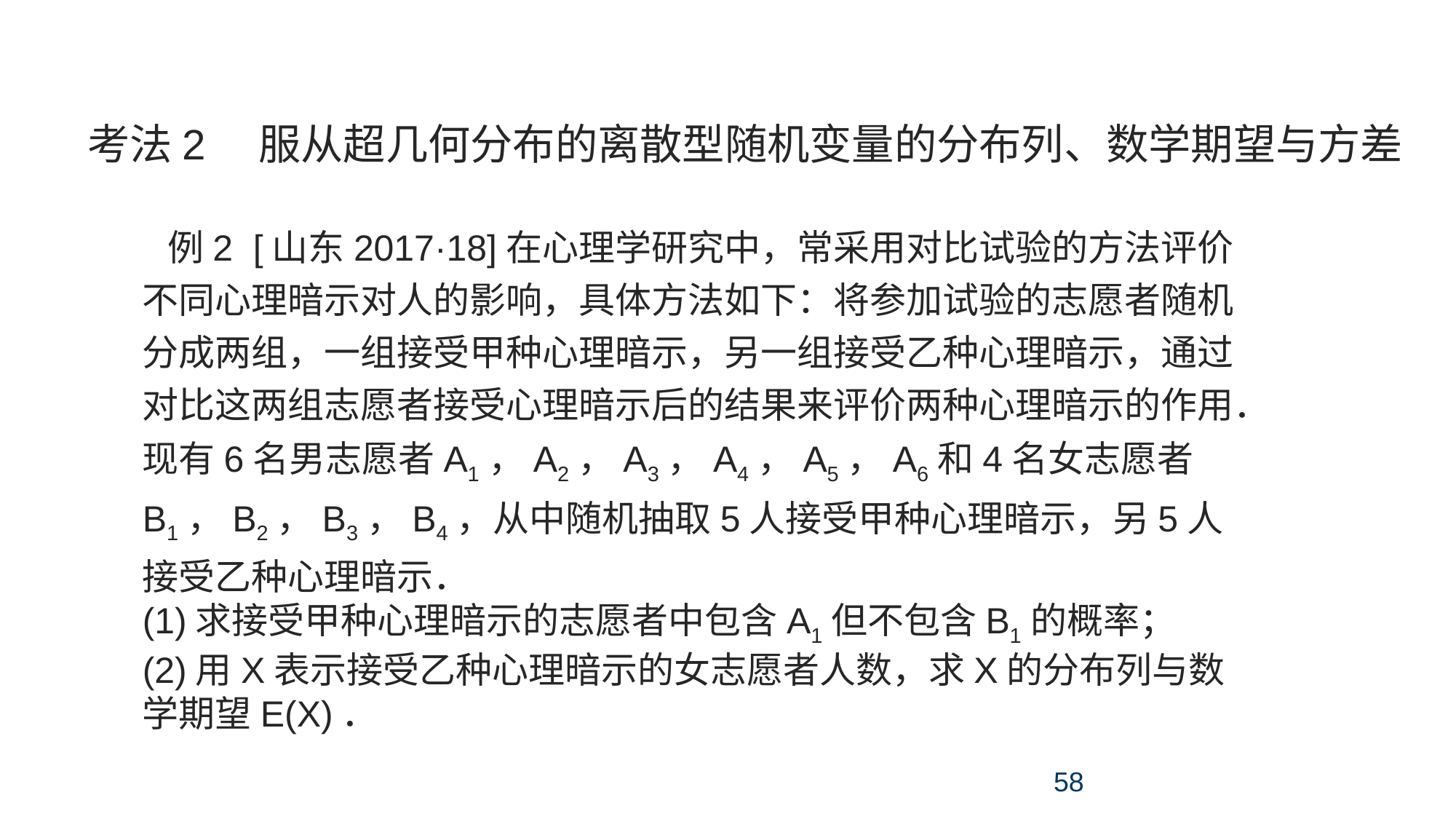

考点二  离散型随机变量及其分布列、数学期望与方差
考法2　服从超几何分布的离散型随机变量的分布列、数学期望与方差
  例2  [山东2017·18]在心理学研究中，常采用对比试验的方法评价不同心理暗示对人的影响，具体方法如下：将参加试验的志愿者随机分成两组，一组接受甲种心理暗示，另一组接受乙种心理暗示，通过对比这两组志愿者接受心理暗示后的结果来评价两种心理暗示的作用．现有6名男志愿者A1，A2，A3，A4，A5，A6和4名女志愿者B1，B2，B3，B4，从中随机抽取5人接受甲种心理暗示，另5人接受乙种心理暗示．
(1)求接受甲种心理暗示的志愿者中包含A1但不包含B1的概率；
(2)用X表示接受乙种心理暗示的女志愿者人数，求X的分布列与数学期望E(X)．
58